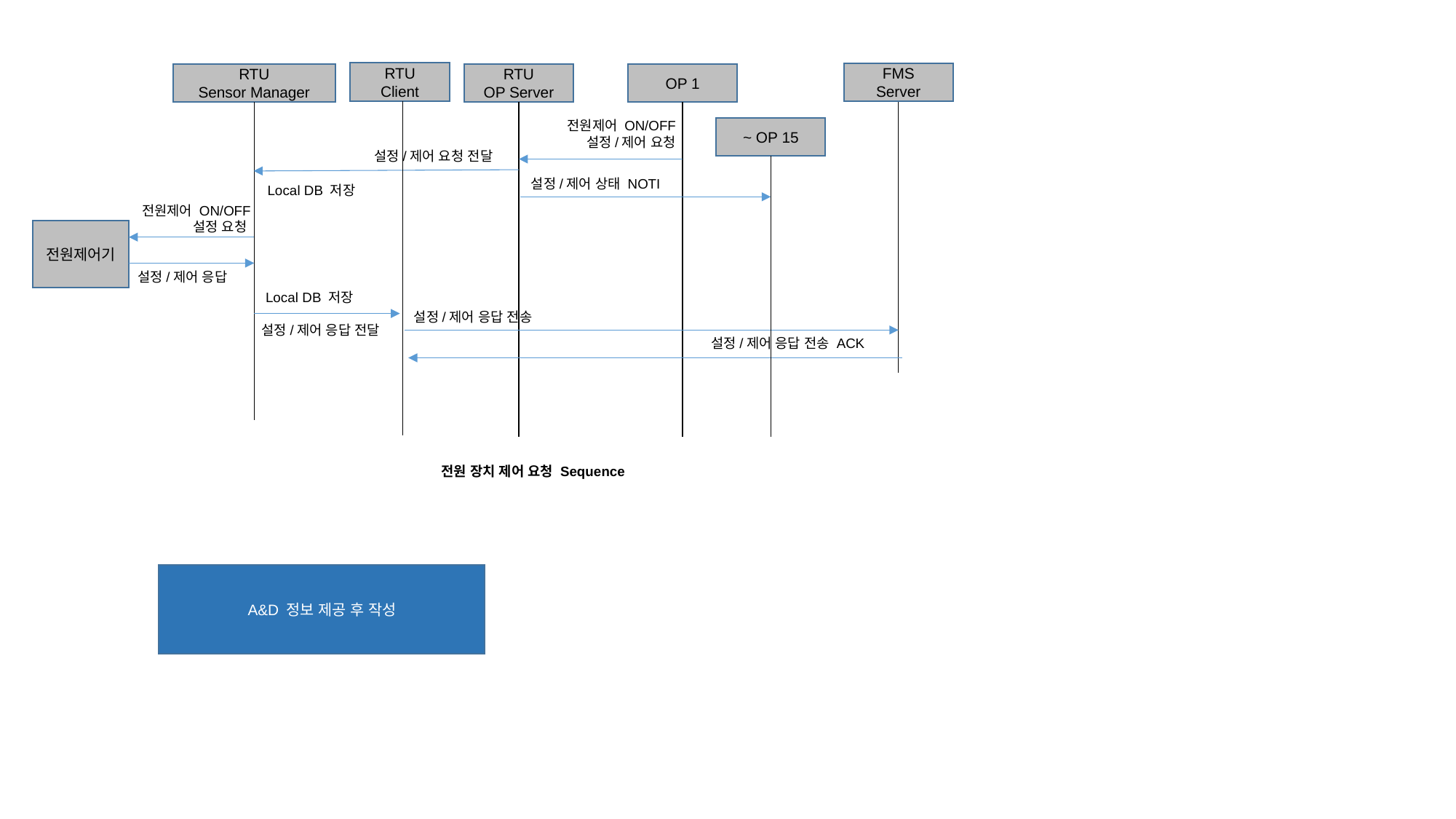

RTU
Client
FMS
Server
RTU
Sensor Manager
RTU
OP Server
OP 1
전원제어 ON/OFF
설정/제어 요청
~ OP 15
설정/제어 요청 전달
설정/제어 상태 NOTI
Local DB 저장
전원제어 ON/OFF
설정 요청
전원제어기
설정/제어 응답
Local DB 저장
설정/제어 응답 전송
설정/제어 응답 전달
설정/제어 응답 전송 ACK
전원 장치 제어 요청 Sequence
A&D 정보 제공 후 작성